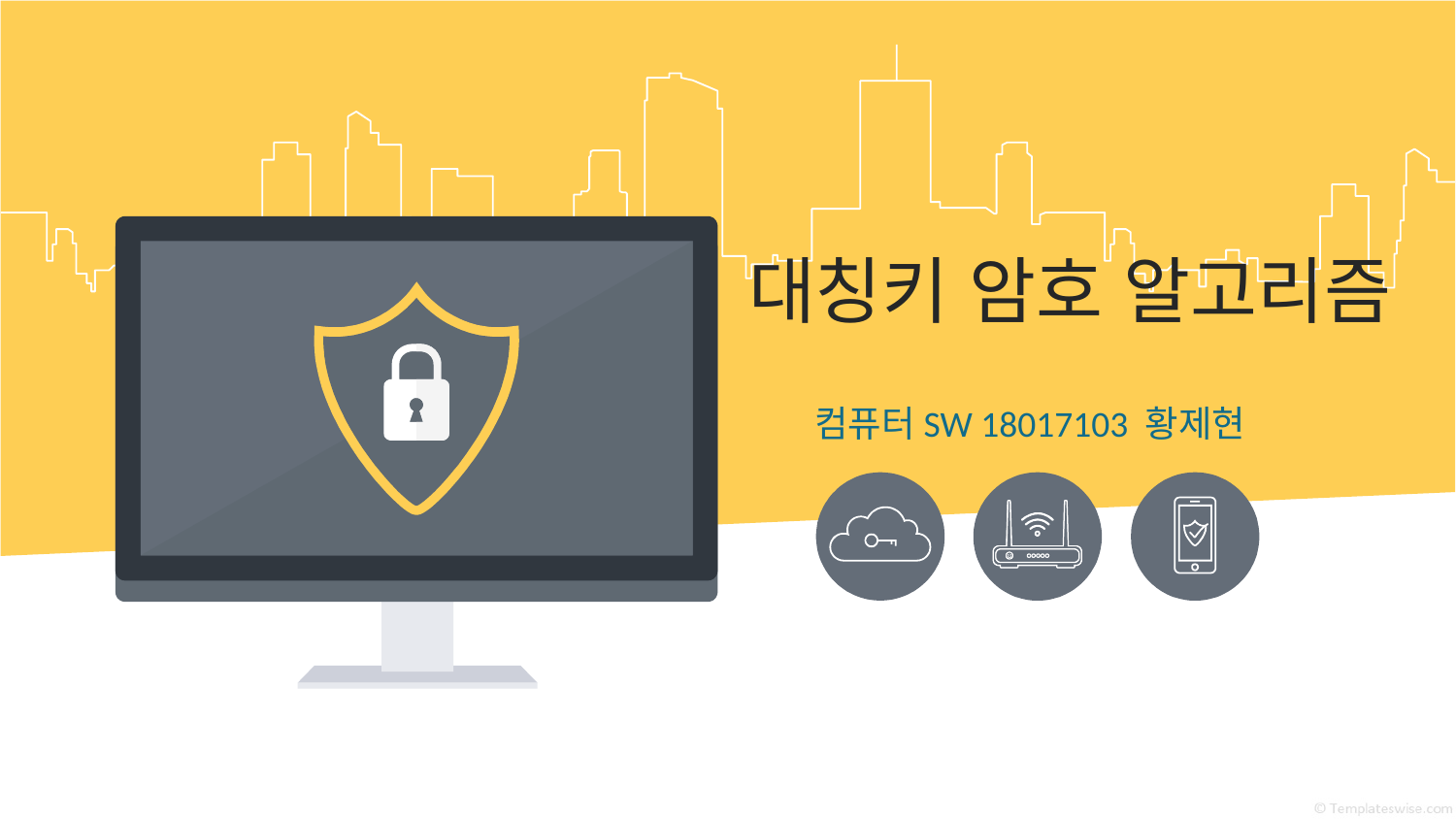

© Templateswise.com
# 대칭키 암호 알고리즘
컴퓨터SW 18017103 황제현